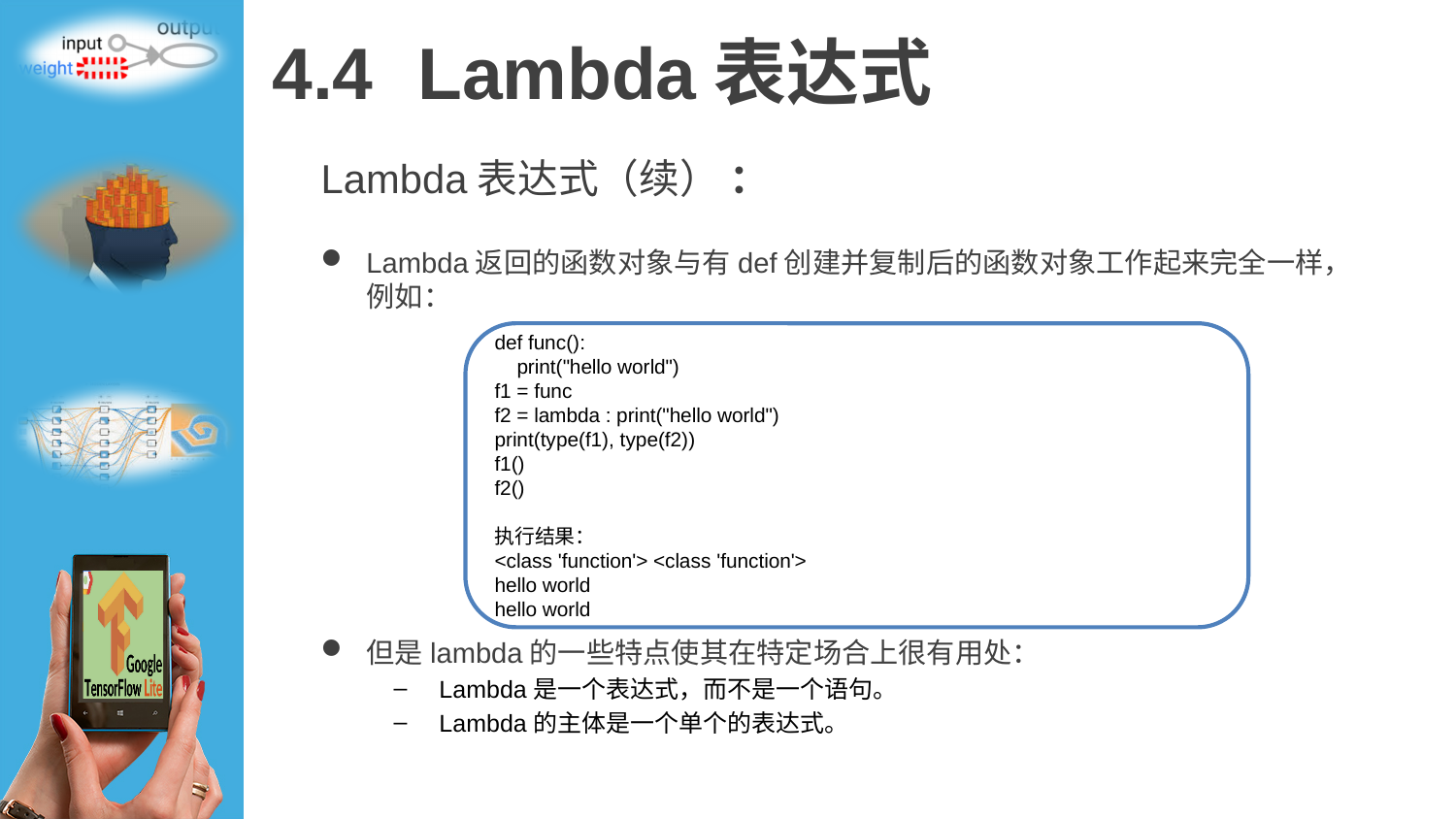

# 4.4 	Lambda表达式
Lambda表达式（续） ：
Lambda返回的函数对象与有def创建并复制后的函数对象工作起来完全一样，例如：

但是lambda的一些特点使其在特定场合上很有用处：
Lambda是一个表达式，而不是一个语句。
Lambda的主体是一个单个的表达式。

def func():
    print("hello world")
f1 = func
f2 = lambda : print("hello world")
print(type(f1), type(f2))
f1()
f2()

执行结果：
<class 'function'> <class 'function'>
hello world
hello world